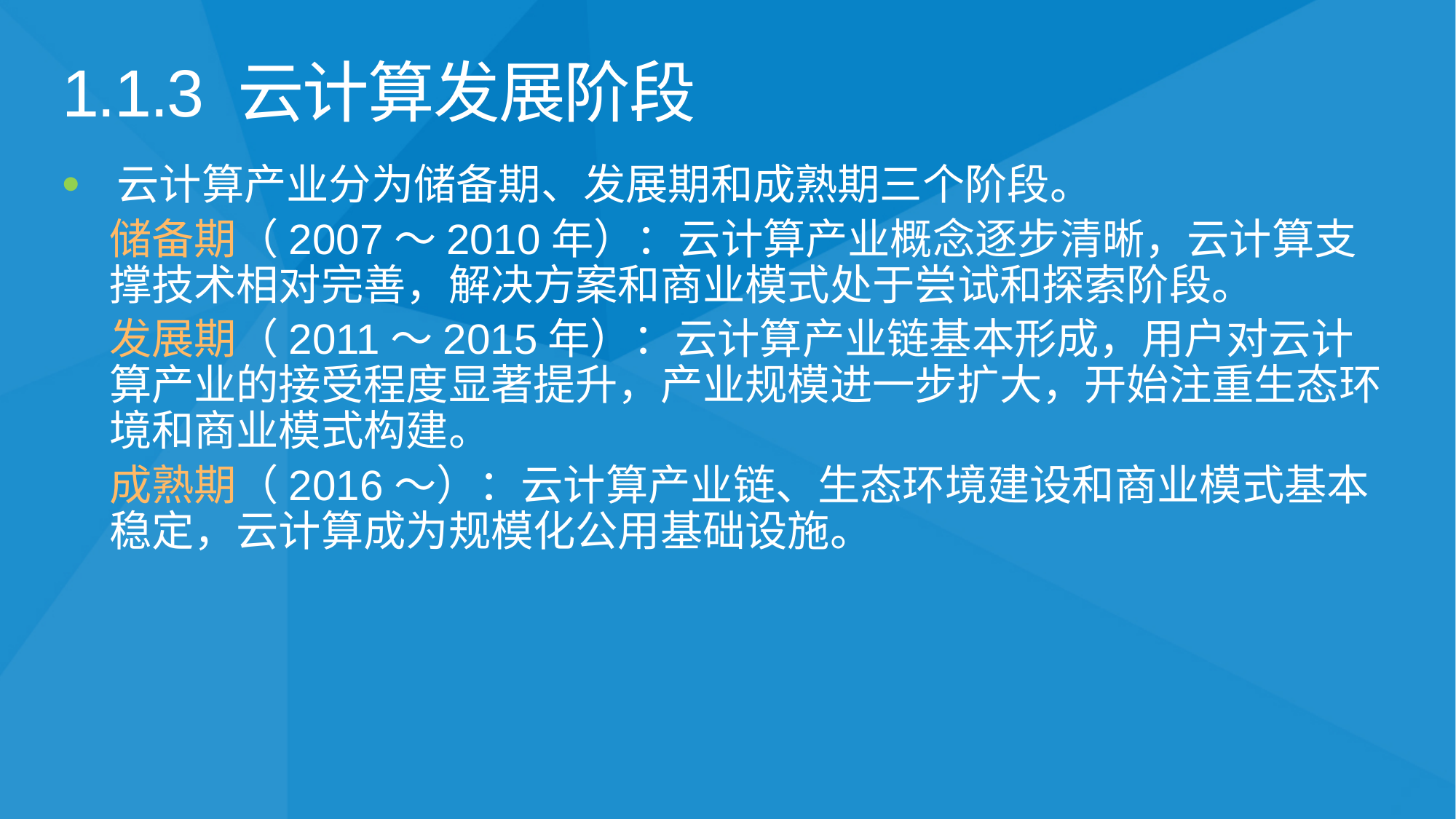

# 1.1.3 云计算发展阶段
云计算产业分为储备期、发展期和成熟期三个阶段。
储备期（2007～2010年）：云计算产业概念逐步清晰，云计算支撑技术相对完善，解决方案和商业模式处于尝试和探索阶段。
发展期（2011～2015年）：云计算产业链基本形成，用户对云计算产业的接受程度显著提升，产业规模进一步扩大，开始注重生态环境和商业模式构建。
成熟期（2016～）：云计算产业链、生态环境建设和商业模式基本稳定，云计算成为规模化公用基础设施。